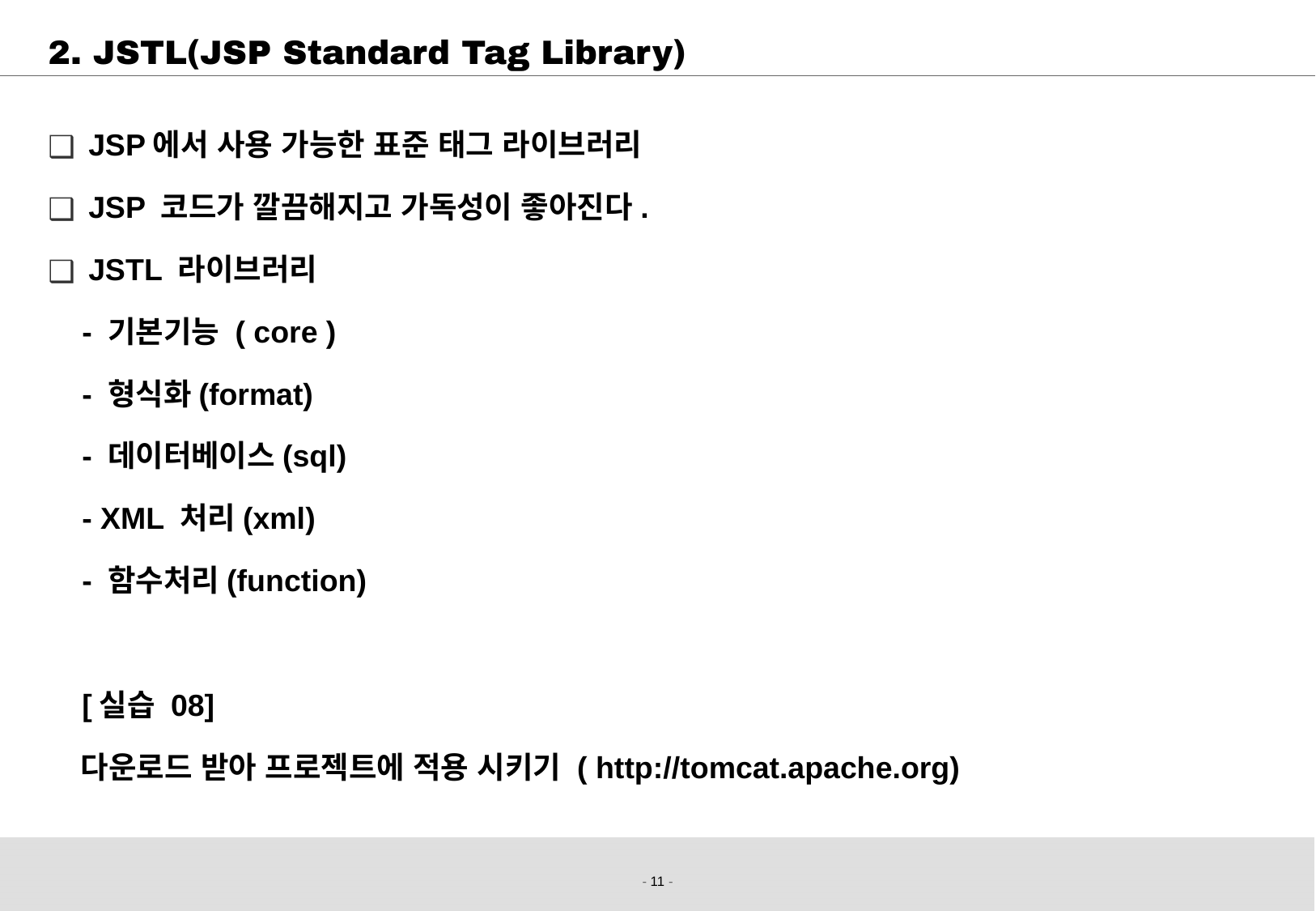

# 2. JSTL(JSP Standard Tag Library)
JSP에서 사용 가능한 표준 태그 라이브러리
JSP 코드가 깔끔해지고 가독성이 좋아진다.
JSTL 라이브러리
    - 기본기능 ( core )
    - 형식화(format)
    - 데이터베이스(sql)
    - XML 처리(xml)
    - 함수처리(function)

    [실습 08]
   다운로드 받아 프로젝트에 적용 시키기 ( http://tomcat.apache.org)